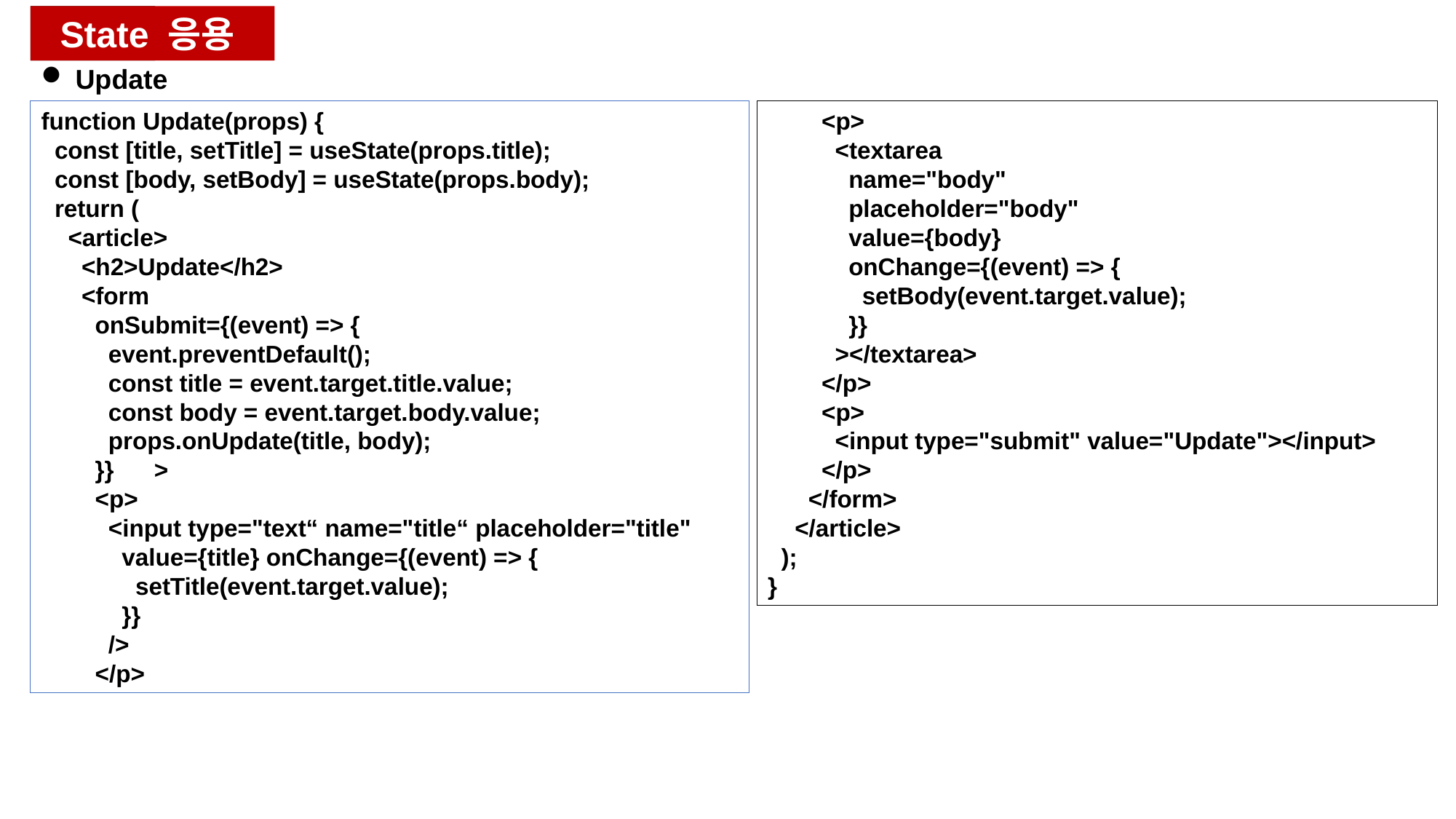

Event
State 응용
Update
function Update(props) {
  const [title, setTitle] = useState(props.title);
  const [body, setBody] = useState(props.body);
  return (
    <article>
      <h2>Update</h2>
      <form
        onSubmit={(event) => {
          event.preventDefault();
          const title = event.target.title.value;
          const body = event.target.body.value;
          props.onUpdate(title, body);
        }}      >
        <p>
          <input type="text“ name="title“ placeholder="title"
            value={title} onChange={(event) => {
              setTitle(event.target.value);
            }}
          />
        </p>
        <p>
          <textarea
            name="body"
            placeholder="body"
            value={body}
            onChange={(event) => {
              setBody(event.target.value);
            }}
          ></textarea>
        </p>
        <p>
          <input type="submit" value="Update"></input>
        </p>
      </form>
    </article>
  );
}